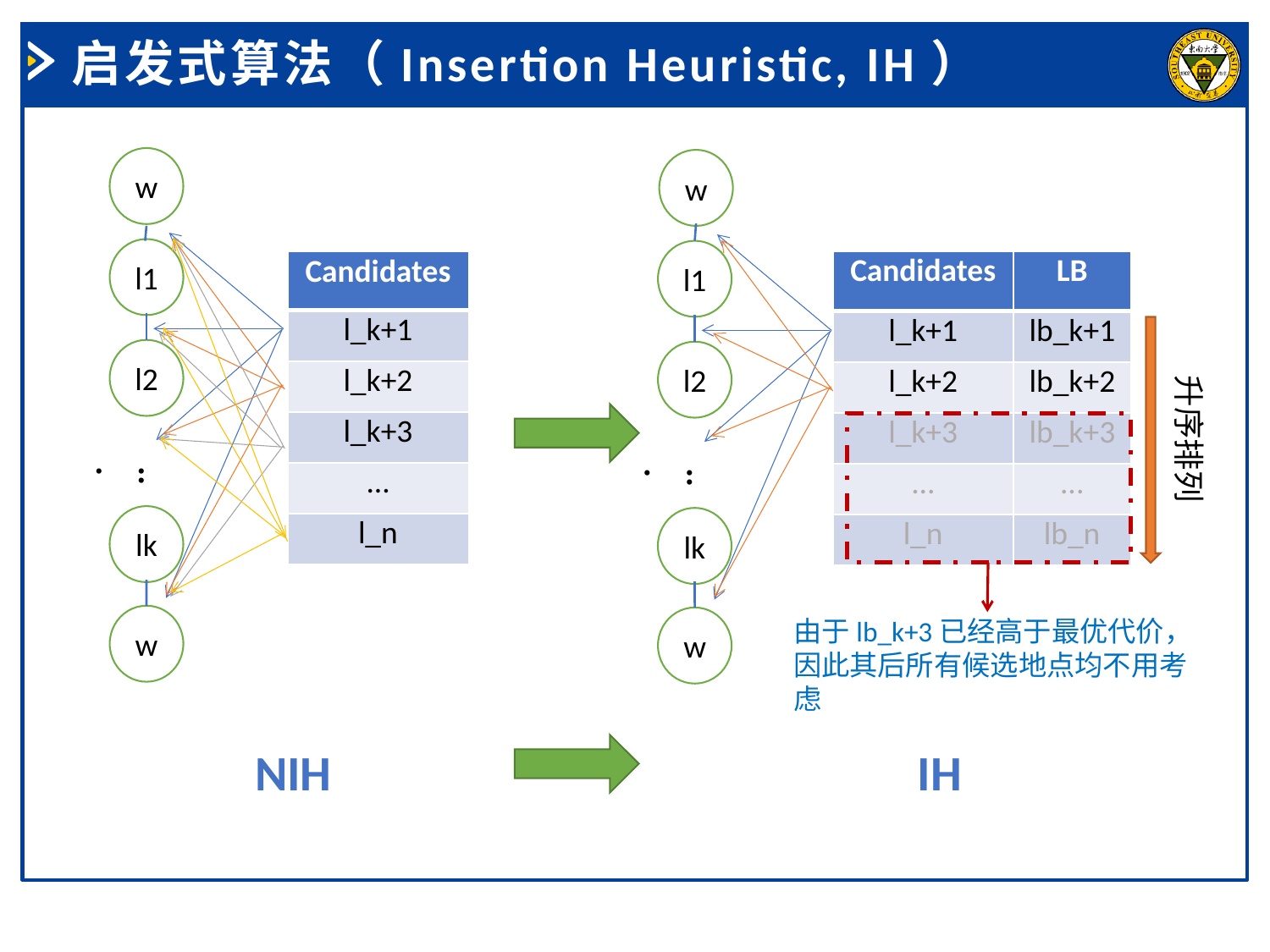

启发式算法（Insertion Heuristic, IH）
w
w
l1
l1
| Candidates | LB |
| --- | --- |
| l\_k+1 | lb\_k+1 |
| l\_k+2 | lb\_k+2 |
| l\_k+3 | lb\_k+3 |
| ... | ... |
| l\_n | lb\_n |
| Candidates |
| --- |
| l\_k+1 |
| l\_k+2 |
| l\_k+3 |
| ... |
| l\_n |

l2
l2
升序排列

...
...
lk
lk
w
w
由于lb_k+3已经高于最优代价，因此其后所有候选地点均不用考虑
NIH

IH
20